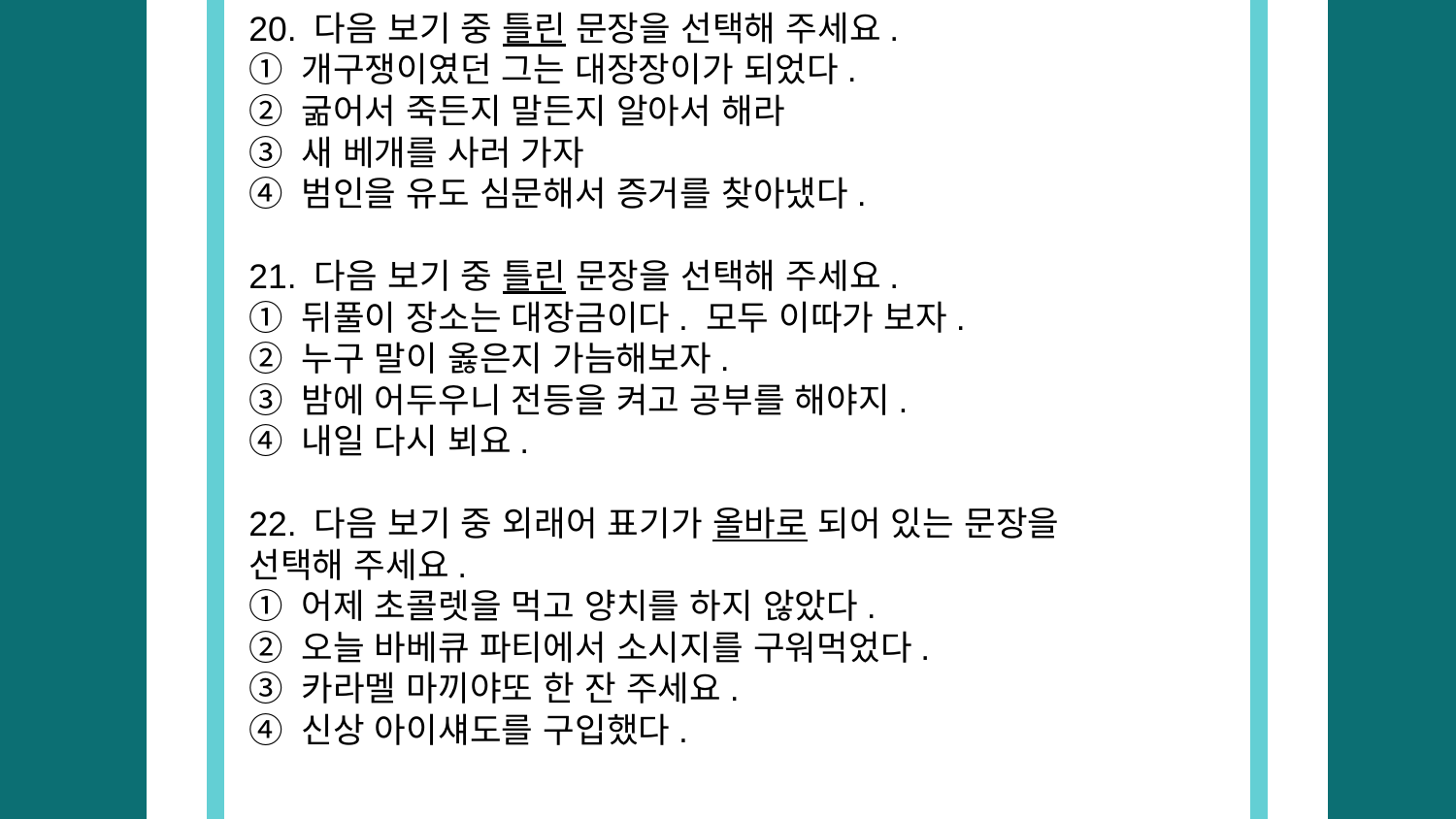

20. 다음 보기 중 틀린 문장을 선택해 주세요.
① 개구쟁이였던 그는 대장장이가 되었다.
② 굶어서 죽든지 말든지 알아서 해라
③ 새 베개를 사러 가자
④ 범인을 유도 심문해서 증거를 찾아냈다.

21. 다음 보기 중 틀린 문장을 선택해 주세요.
① 뒤풀이 장소는 대장금이다. 모두 이따가 보자.
② 누구 말이 옳은지 가늠해보자.
③ 밤에 어두우니 전등을 켜고 공부를 해야지.
④ 내일 다시 뵈요.

22. 다음 보기 중 외래어 표기가 올바로 되어 있는 문장을 선택해 주세요.
① 어제 초콜렛을 먹고 양치를 하지 않았다.
② 오늘 바베큐 파티에서 소시지를 구워먹었다.
③ 카라멜 마끼야또 한 잔 주세요.
④ 신상 아이섀도를 구입했다.

#